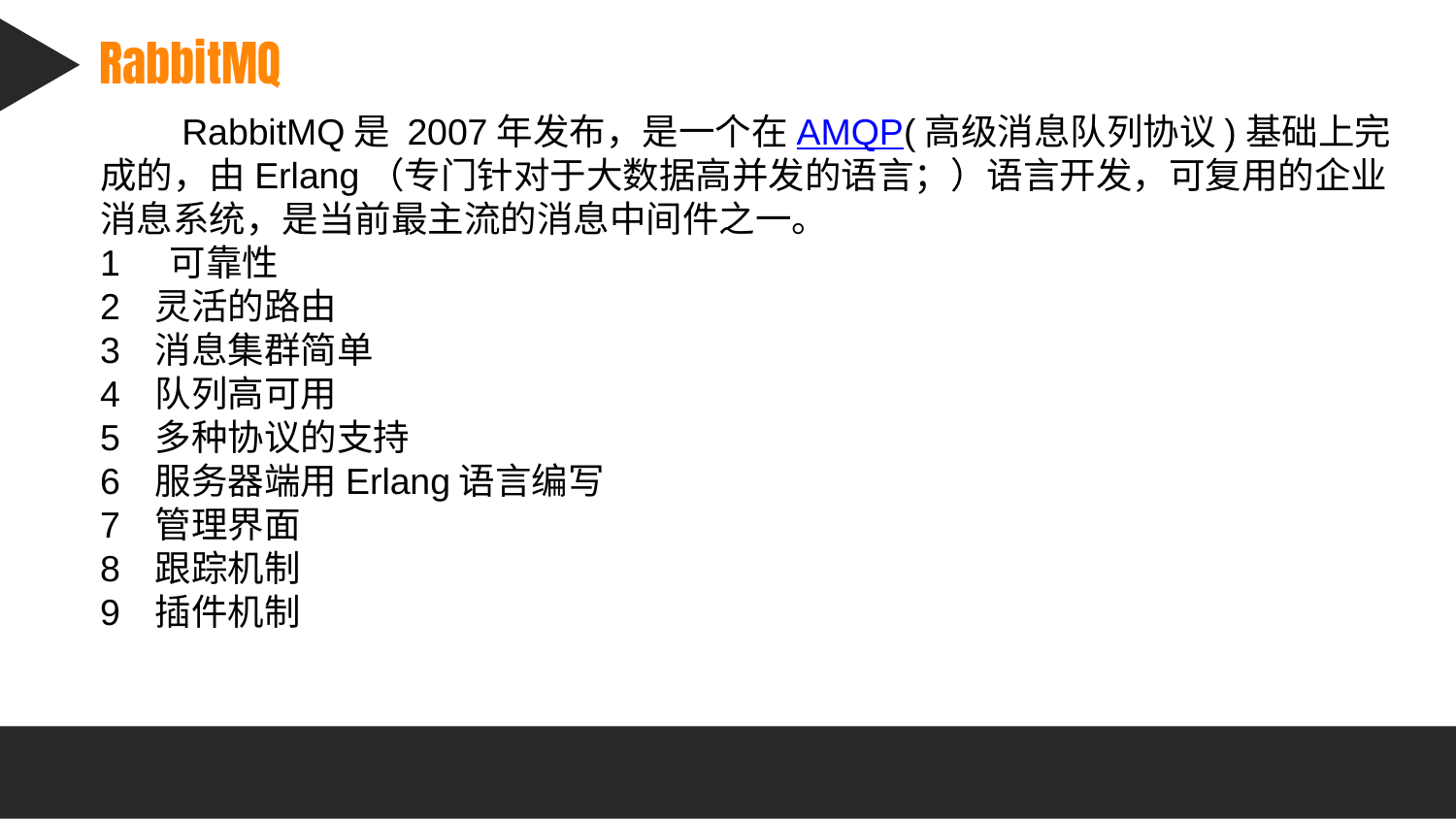

RabbitMQ
        RabbitMQ是 2007年发布，是一个在AMQP(高级消息队列协议)基础上完成的，由Erlang（专门针对于大数据高并发的语言；）语言开发，可复用的企业消息系统，是当前最主流的消息中间件之一。
1    可靠性
灵活的路由
消息集群简单
队列高可用
多种协议的支持
服务器端用Erlang语言编写
管理界面
跟踪机制
插件机制